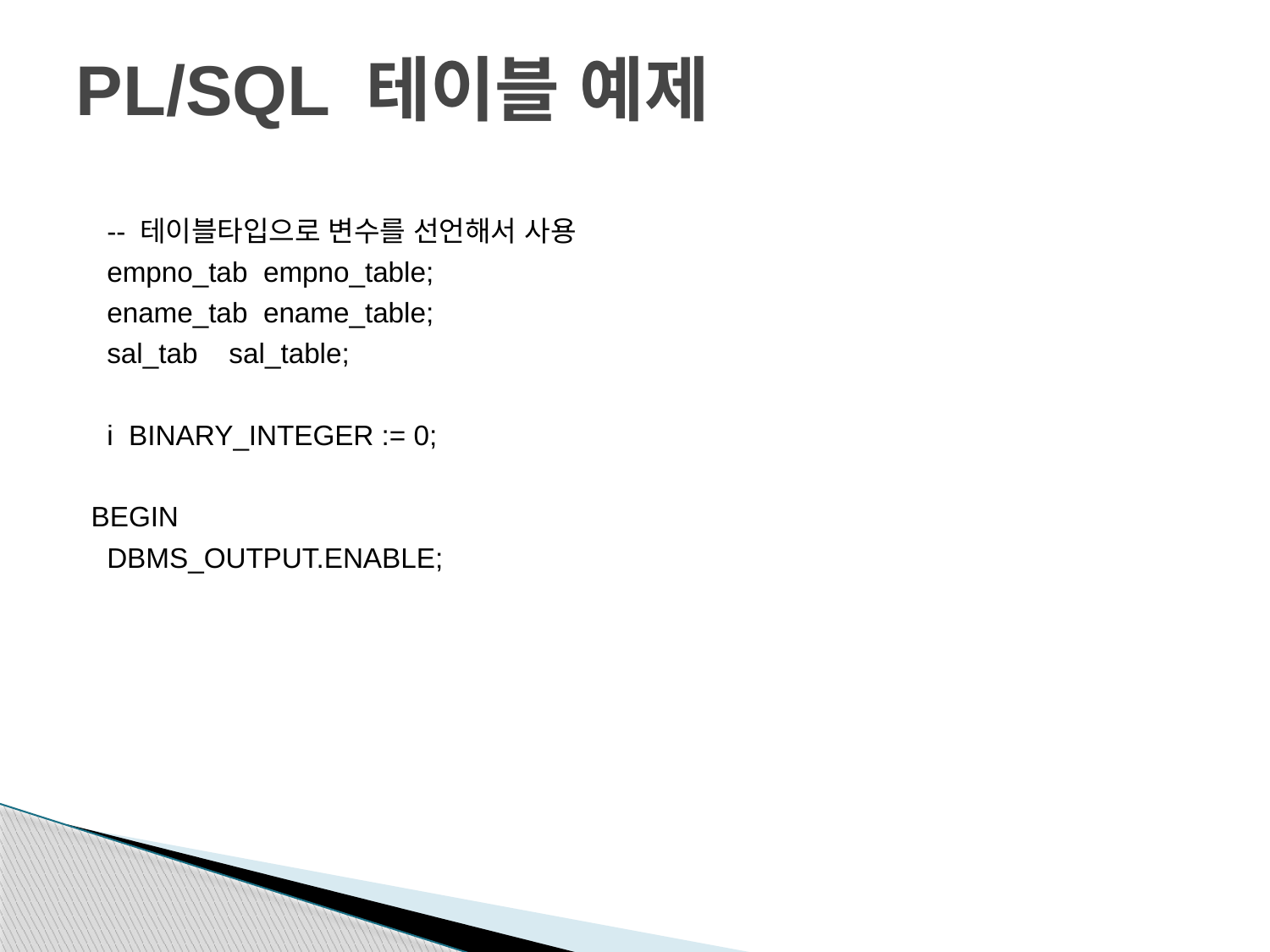

# PL/SQL 테이블 예제

  -- 테이블타입으로 변수를 선언해서 사용
  empno_tab  empno_table;
  ename_tab  ename_table;
  sal_tab    sal_table;

  i  BINARY_INTEGER := 0;

BEGIN
  DBMS_OUTPUT.ENABLE;